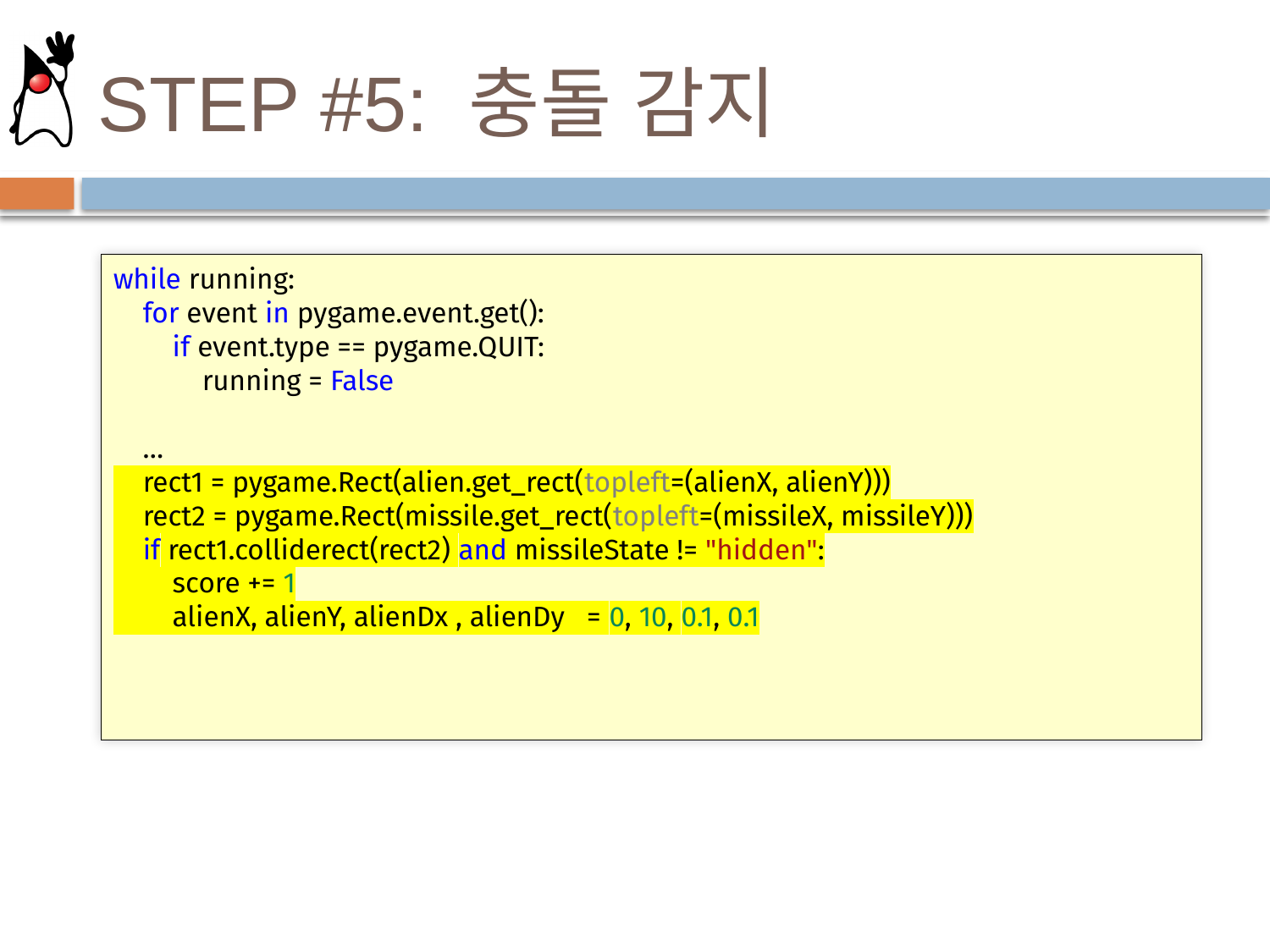

# STEP #5: 충돌 감지
while running:
    for event in pygame.event.get():
        if event.type == pygame.QUIT:
            running = False
    …
    rect1 = pygame.Rect(alien.get_rect(topleft=(alienX, alienY)))
    rect2 = pygame.Rect(missile.get_rect(topleft=(missileX, missileY)))
    if rect1.colliderect(rect2) and missileState != "hidden":
        score += 1
        alienX, alienY, alienDx , alienDy   = 0, 10, 0.1, 0.1